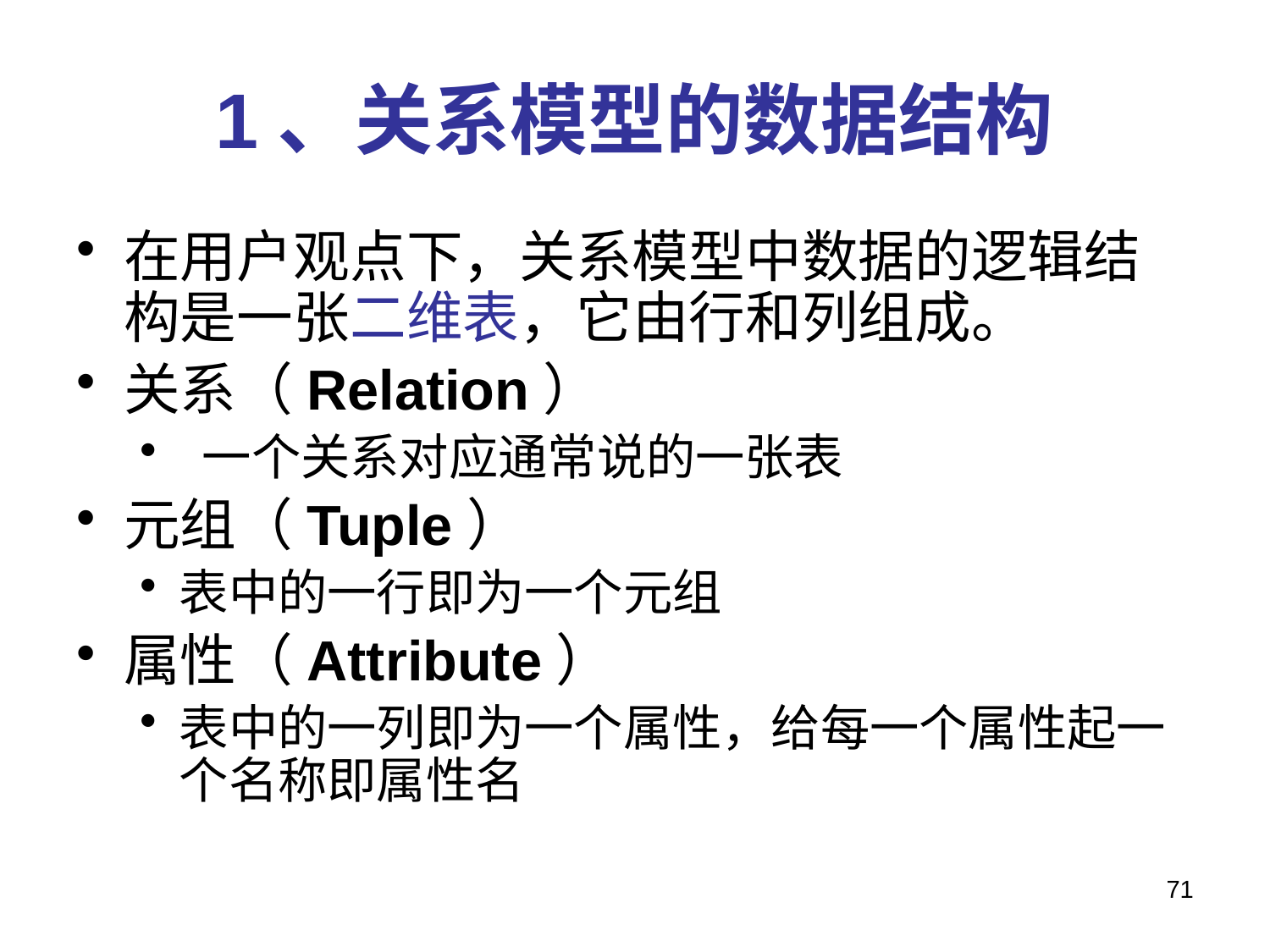

# 1、关系模型的数据结构
在用户观点下，关系模型中数据的逻辑结构是一张二维表，它由行和列组成。
关系（Relation）
 一个关系对应通常说的一张表
元组（Tuple）
表中的一行即为一个元组
属性（Attribute）
表中的一列即为一个属性，给每一个属性起一个名称即属性名
71